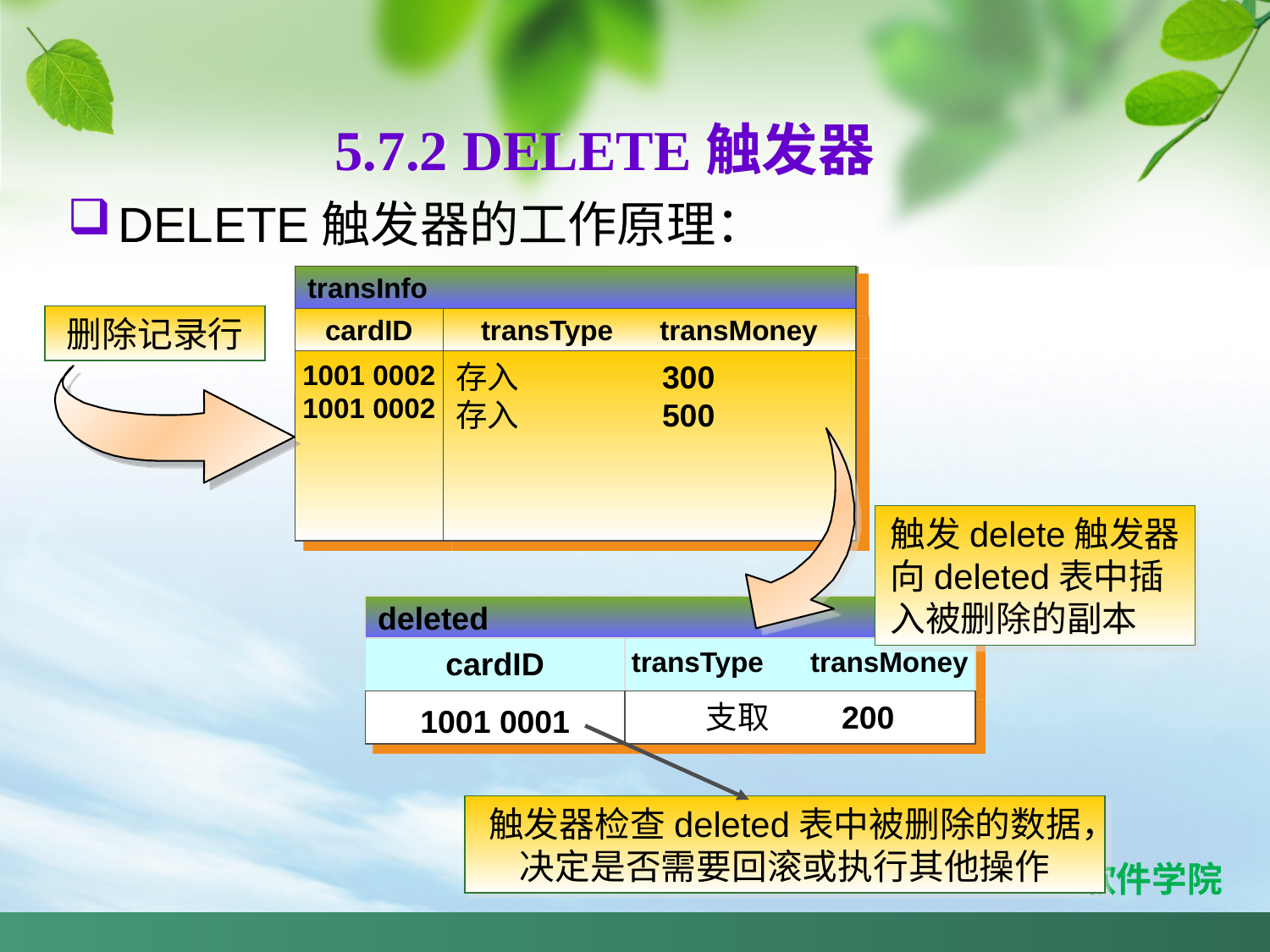

5.7.2 DELETE触发器
DELETE触发器的工作原理：
transInfo
cardID
transType      transMoney
1001 0002
1001 0002
存入          　　300
存入          　　500

transInfo
cardID
transType      transMoney
1001 0002

1001 0002
存入         　　 300

存入          　　500

删除记录行

1001  0001
支取                  200

触发delete触发器向deleted表中插入被删除的副本
deleted
cardID
transType      transMoney

1001 0001
支取         200

触发器检查deleted表中被删除的数据，决定是否需要回滚或执行其他操作